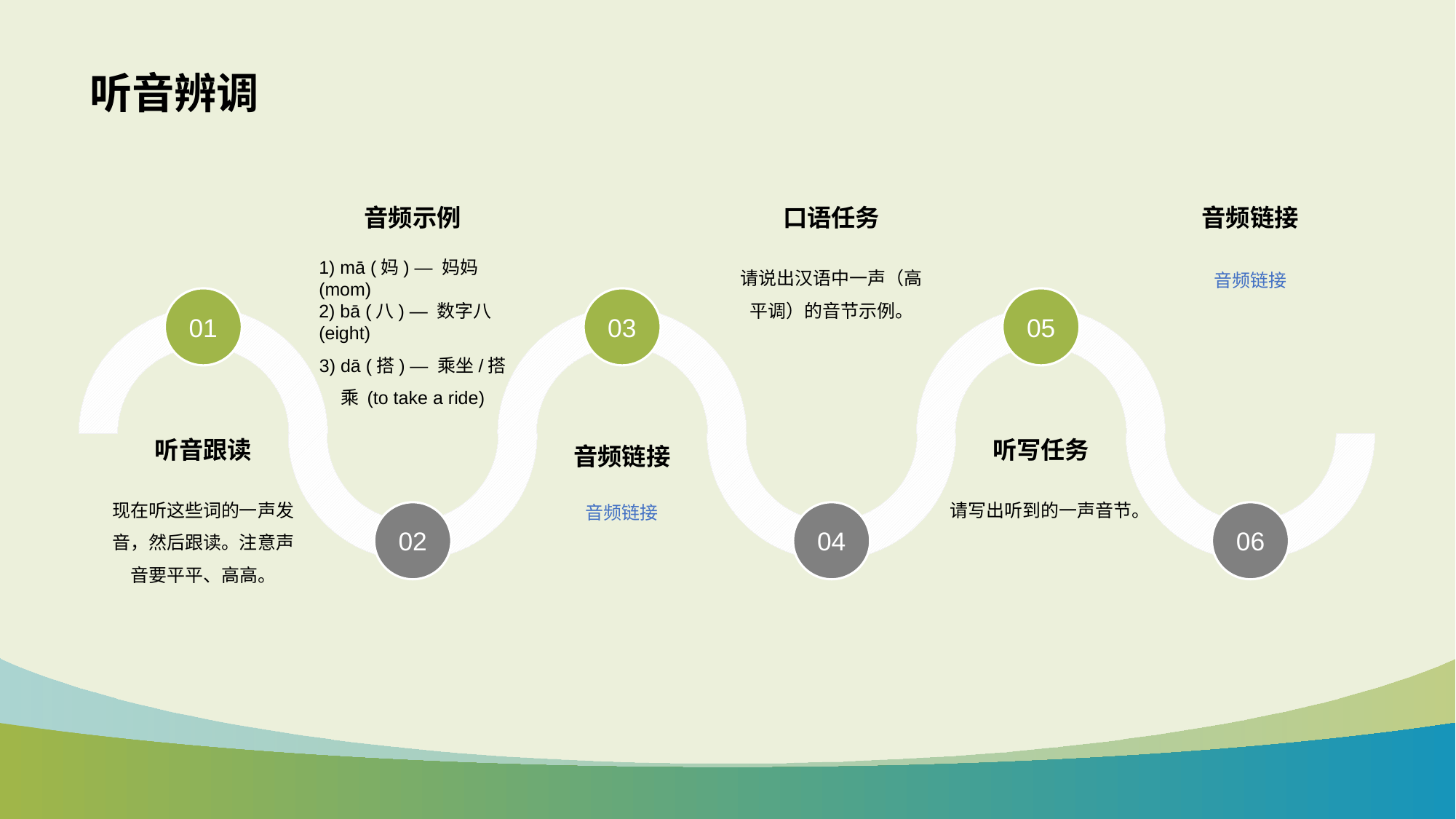

# 听音辨调
音频示例
口语任务
音频链接
1) mā (妈) — 妈妈 (mom)
2) bā (八) — 数字八 (eight)
3) dā (搭) — 乘坐/搭乘 (to take a ride)
请说出汉语中一声（高平调）的音节示例。

音频链接
01
03
05

听音跟读
音频链接
听写任务
现在听这些词的一声发音，然后跟读。注意声音要平平、高高。
音频链接

请写出听到的一声音节。
02
04
06